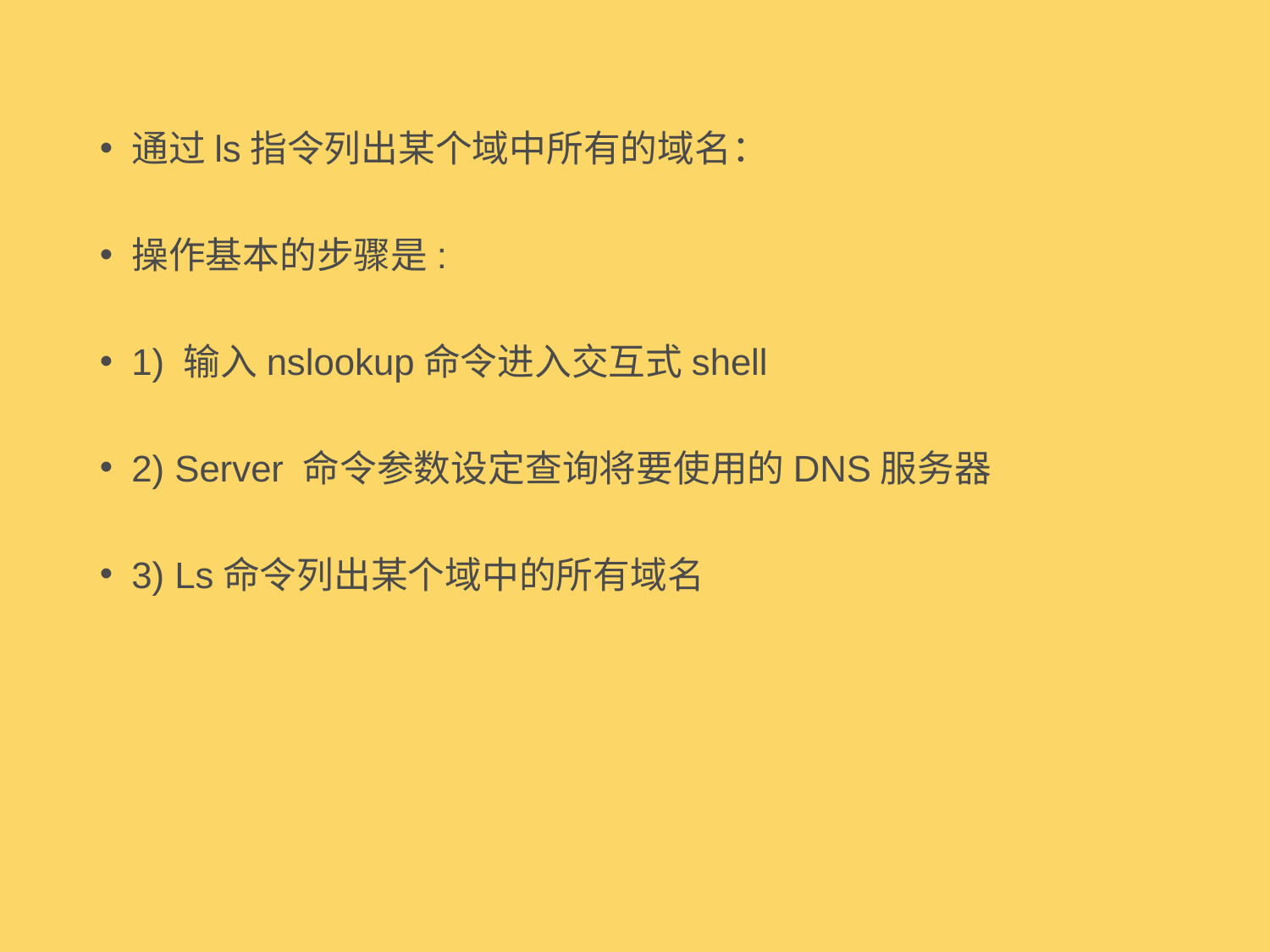

通过ls指令列出某个域中所有的域名：
操作基本的步骤是:
1) 输入nslookup命令进入交互式shell
2) Server 命令参数设定查询将要使用的DNS服务器
3) Ls命令列出某个域中的所有域名